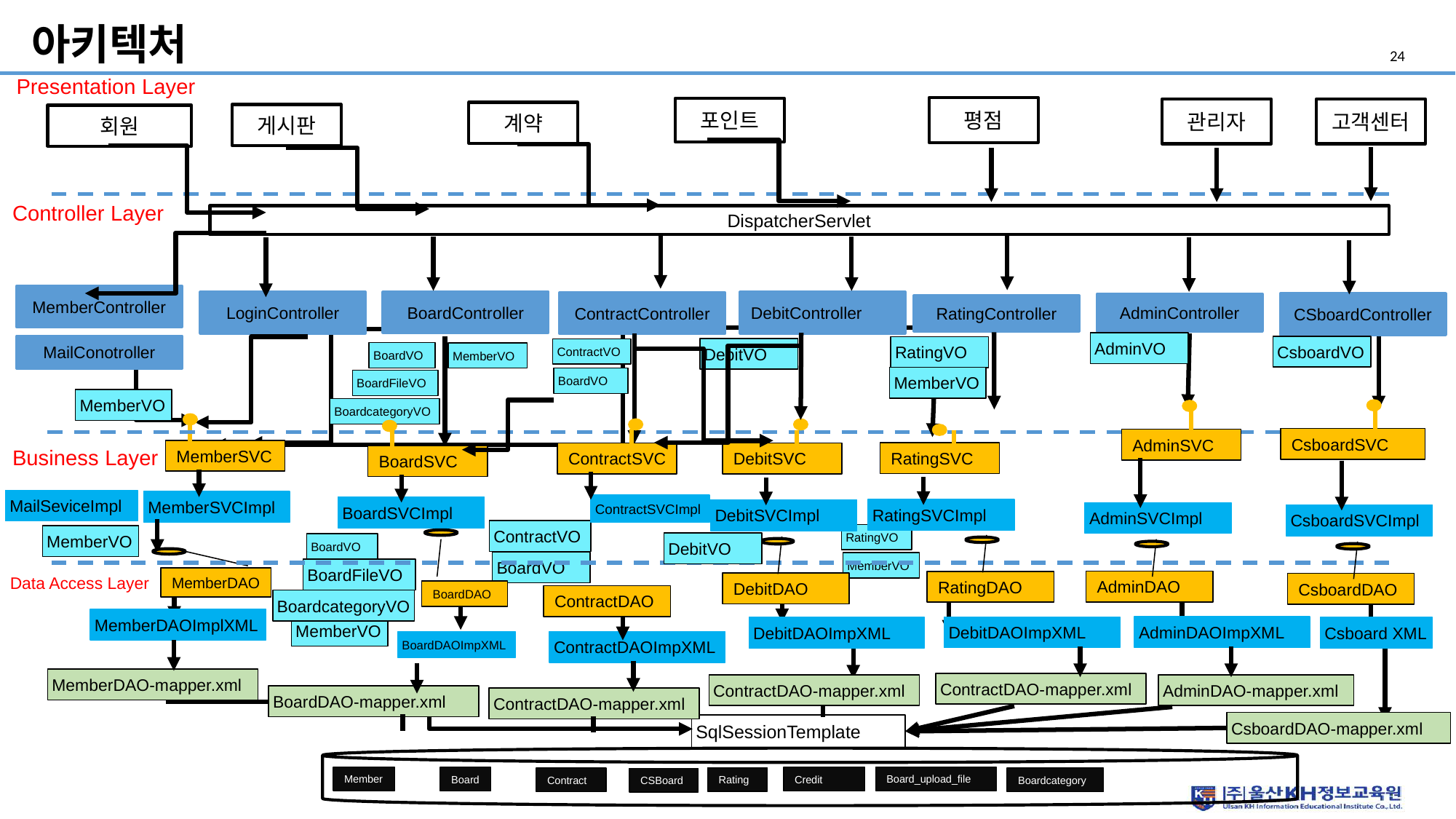

# 아키텍처
24
Presentation Layer
평점
포인트
관리자
고객센터
계약
게시판
회원
Controller Layer
DispatcherServlet
MemberController
BoardController
LoginController
DebitController
ContractController
CSboardController
AdminController
RatingController
AdminVO
MailConotroller
CsboardVO
RatingVO
DebitVO
ContractVO
BoardVO
MemberVO
MemberVO
BoardVO
BoardFileVO
MemberVO
BoardcategoryVO

CsboardSVC
AdminSVC
Business Layer
MemberSVC
RatingSVC
DebitSVC
ContractSVC
BoardSVC
MailSeviceImpl
MemberSVCImpl
ContractSVCImpl
BoardSVCImpl
RatingSVCImpl
DebitSVCImpl
AdminSVCImpl
CsboardSVCImpl
ContractVO
RatingVO
MemberVO

BoardDAO
DebitVO
BoardVO

RatingDAO

DebitDAO

AdminDAO

CsboardDAO

MemberDAO
BoardVO
MemberVO
BoardFileVO
Data Access Layer
ContractDAO
BoardcategoryVO
MemberDAOImplXML
MemberVO
AdminDAOImpXML
DebitDAOImpXML
DebitDAOImpXML
Csboard XML
ContractDAOImpXML
BoardDAOImpXML
MemberDAO-mapper.xml
ContractDAO-mapper.xml
AdminDAO-mapper.xml
ContractDAO-mapper.xml
BoardDAO-mapper.xml
ContractDAO-mapper.xml
CsboardDAO-mapper.xml
SqlSessionTemplate

Member
Board
Board_upload_file
Credit
Rating
Contract
Boardcategory
CSBoard